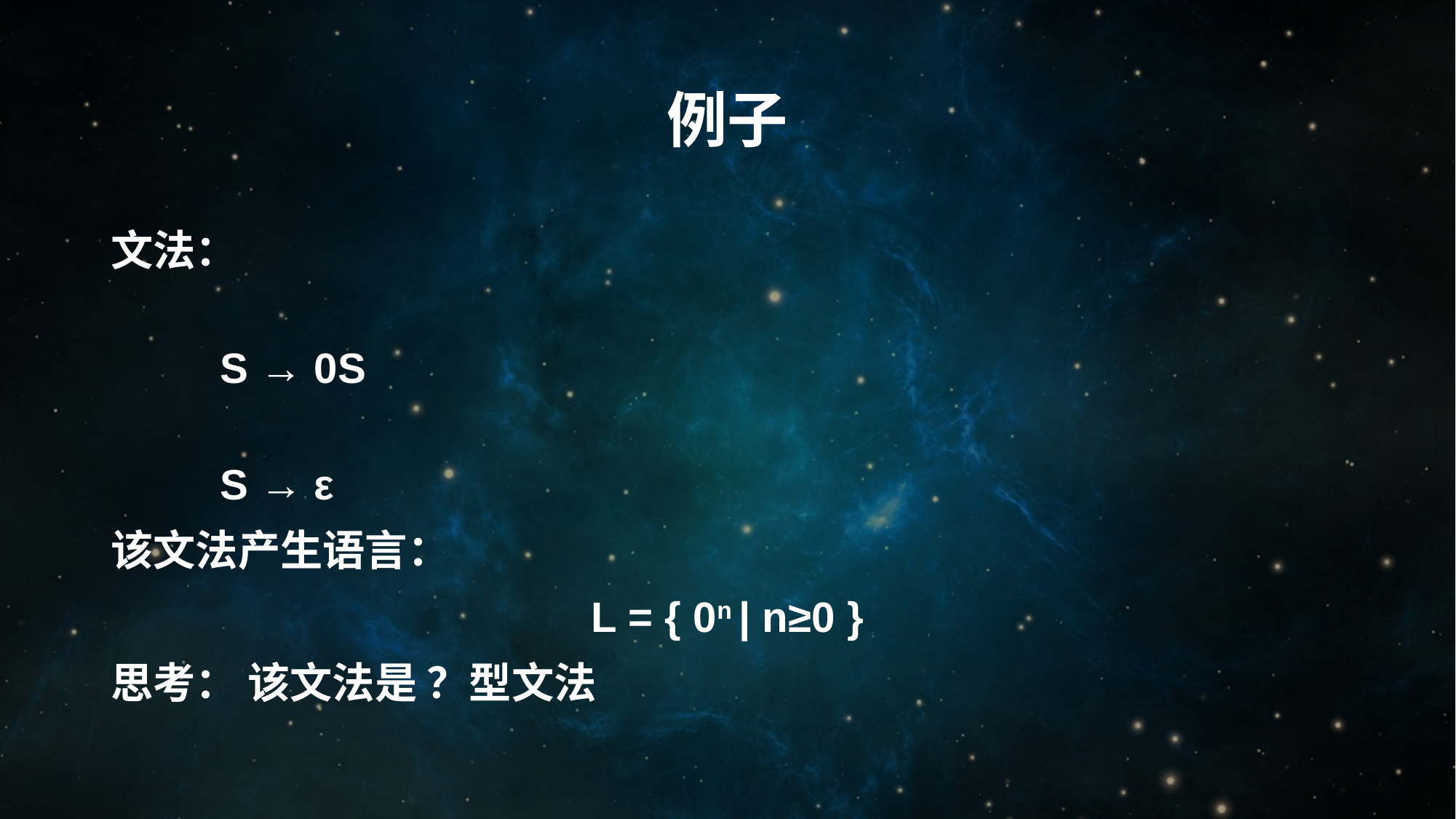

# 例子
文法：
												S → 0S
												S → ε
该文法产生语言：
L = { 0n | n≥0 }
思考： 该文法是 ？型文法